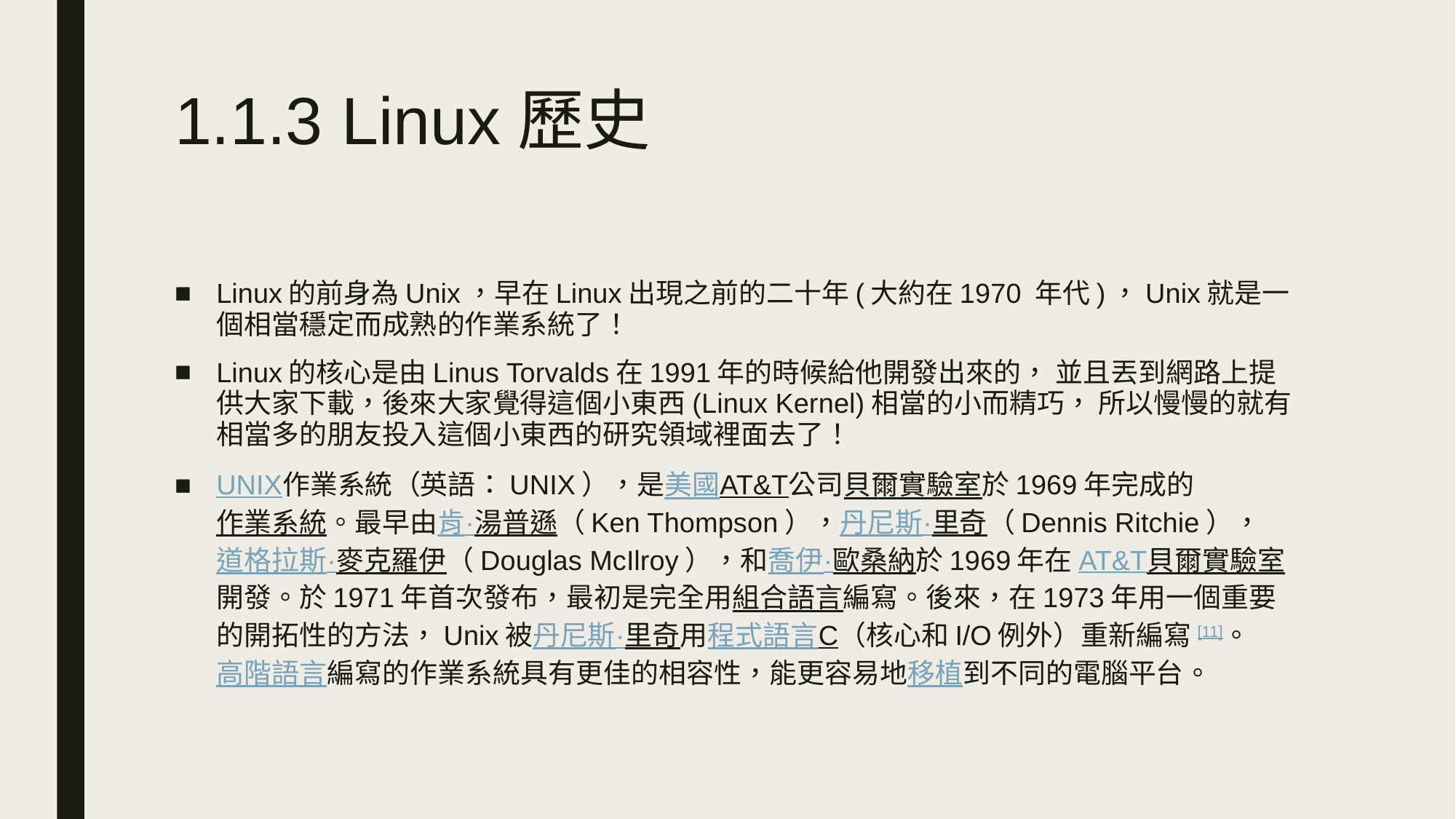

# 1.1.3 Linux歷史
Linux的前身為Unix，早在Linux出現之前的二十年(大約在1970 年代)，Unix就是一個相當穩定而成熟的作業系統了！
Linux的核心是由Linus Torvalds在1991年的時候給他開發出來的， 並且丟到網路上提供大家下載，後來大家覺得這個小東西(Linux Kernel)相當的小而精巧， 所以慢慢的就有相當多的朋友投入這個小東西的研究領域裡面去了！
UNIX作業系統（英語：UNIX），是美國AT&T公司貝爾實驗室於1969年完成的作業系統。最早由肯·湯普遜（Ken Thompson），丹尼斯·里奇（Dennis Ritchie），道格拉斯·麥克羅伊（Douglas McIlroy），和喬伊·歐桑納於1969年在AT&T貝爾實驗室開發。於1971年首次發布，最初是完全用組合語言編寫。後來，在1973年用一個重要的開拓性的方法，Unix被丹尼斯·里奇用程式語言C（核心和I/O例外）重新編寫[11]。高階語言編寫的作業系統具有更佳的相容性，能更容易地移植到不同的電腦平台。